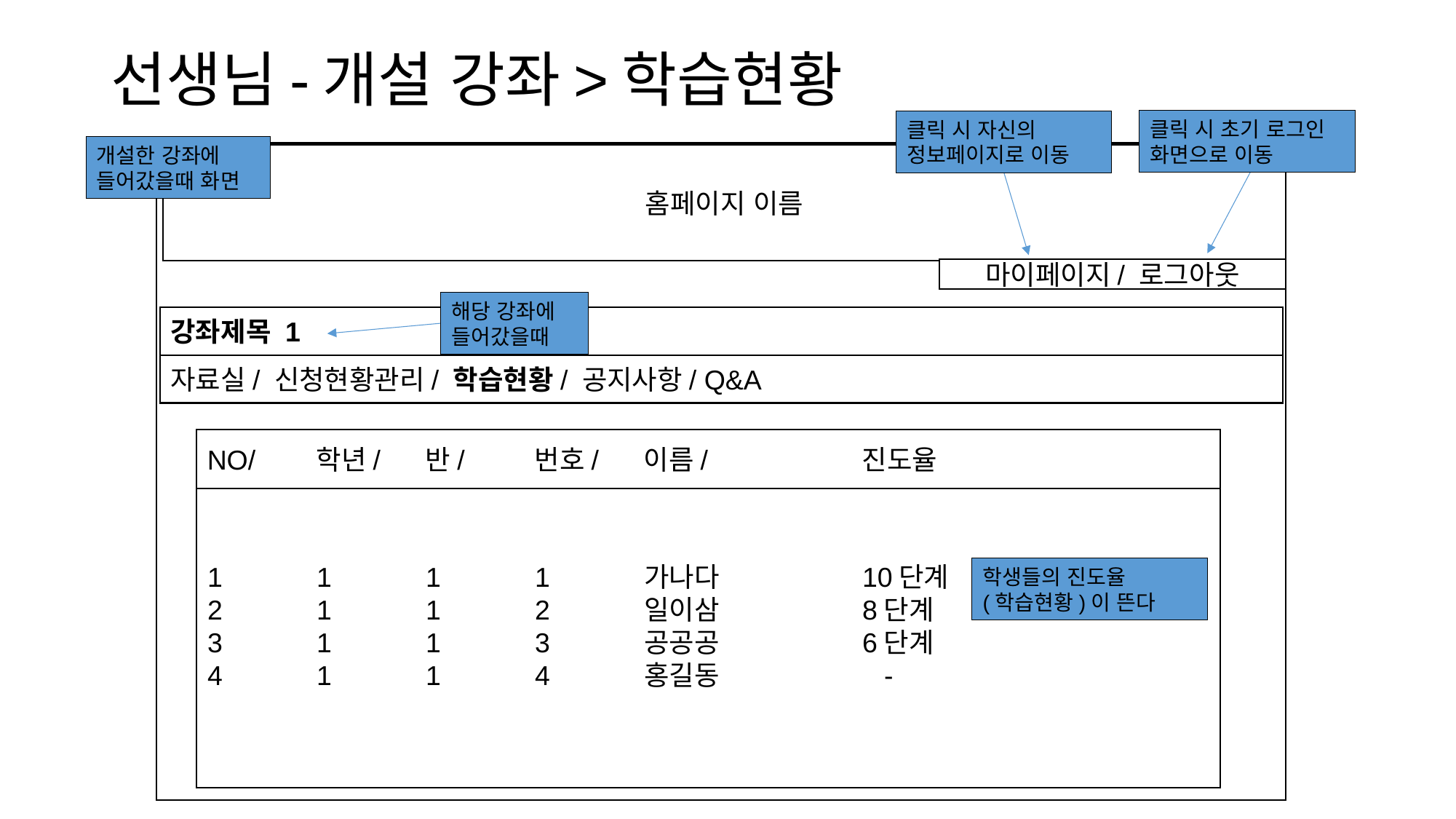

# 선생님-개설 강좌>학습현황
클릭 시 초기 로그인 화면으로 이동
클릭 시 자신의 정보페이지로 이동
개설한 강좌에 들어갔을때 화면

홈페이지 이름
마이페이지/ 로그아웃
해당 강좌에 들어갔을때
강좌제목 1
자료실/ 신청현황관리/ 학습현황/ 공지사항/ Q&A
NO/	학년/	반/	번호/	이름/		진도율
1	1	1	1  	가나다		10단계
2	1	1	2	일이삼		8단계
3	1	1	3	공공공		6단계
4	1	1	4	홍길동		  -
학생들의 진도율
(학습현황)이 뜬다